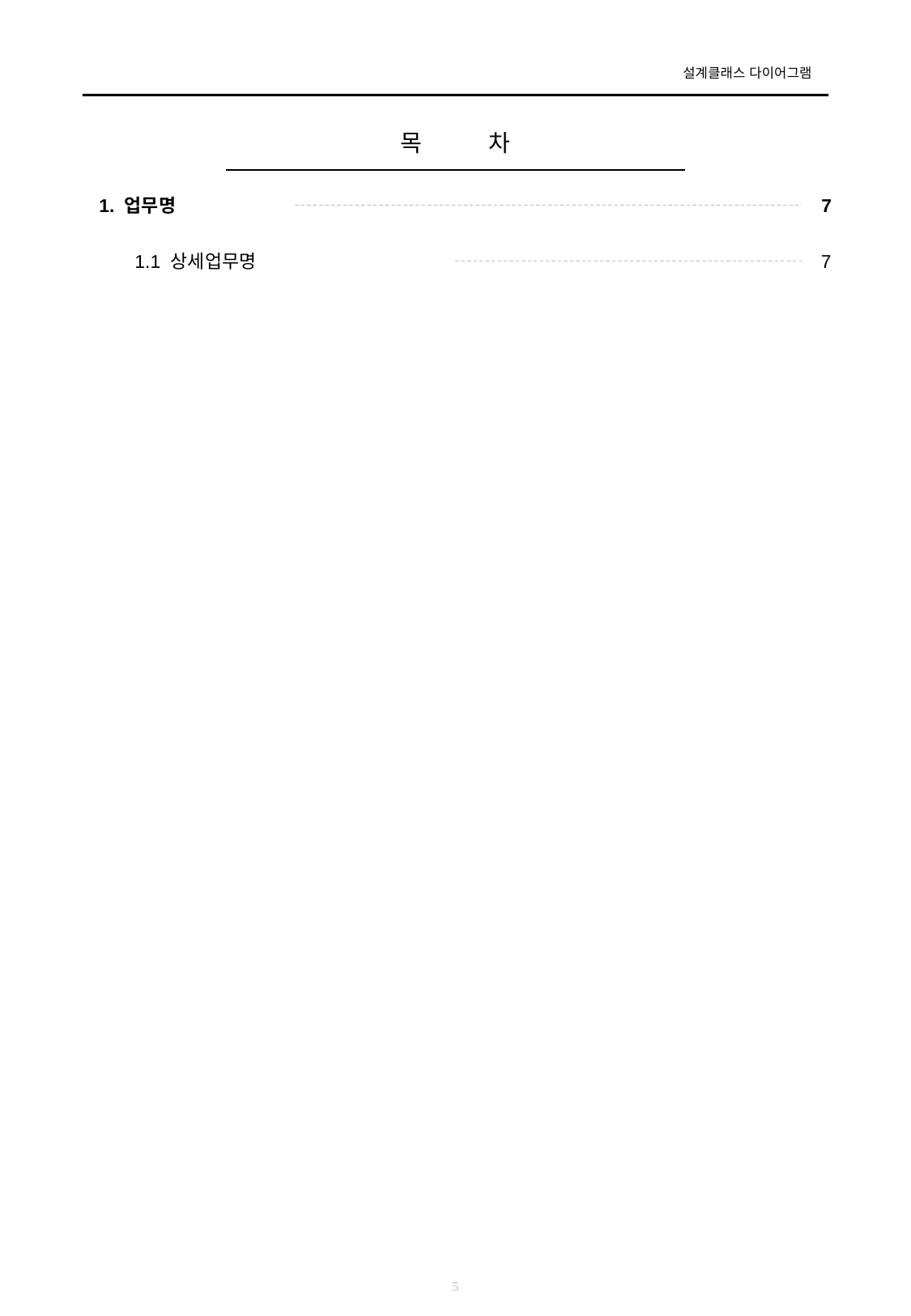

# 목          차
1. 업무명
7
1.1 상세업무명
7
5